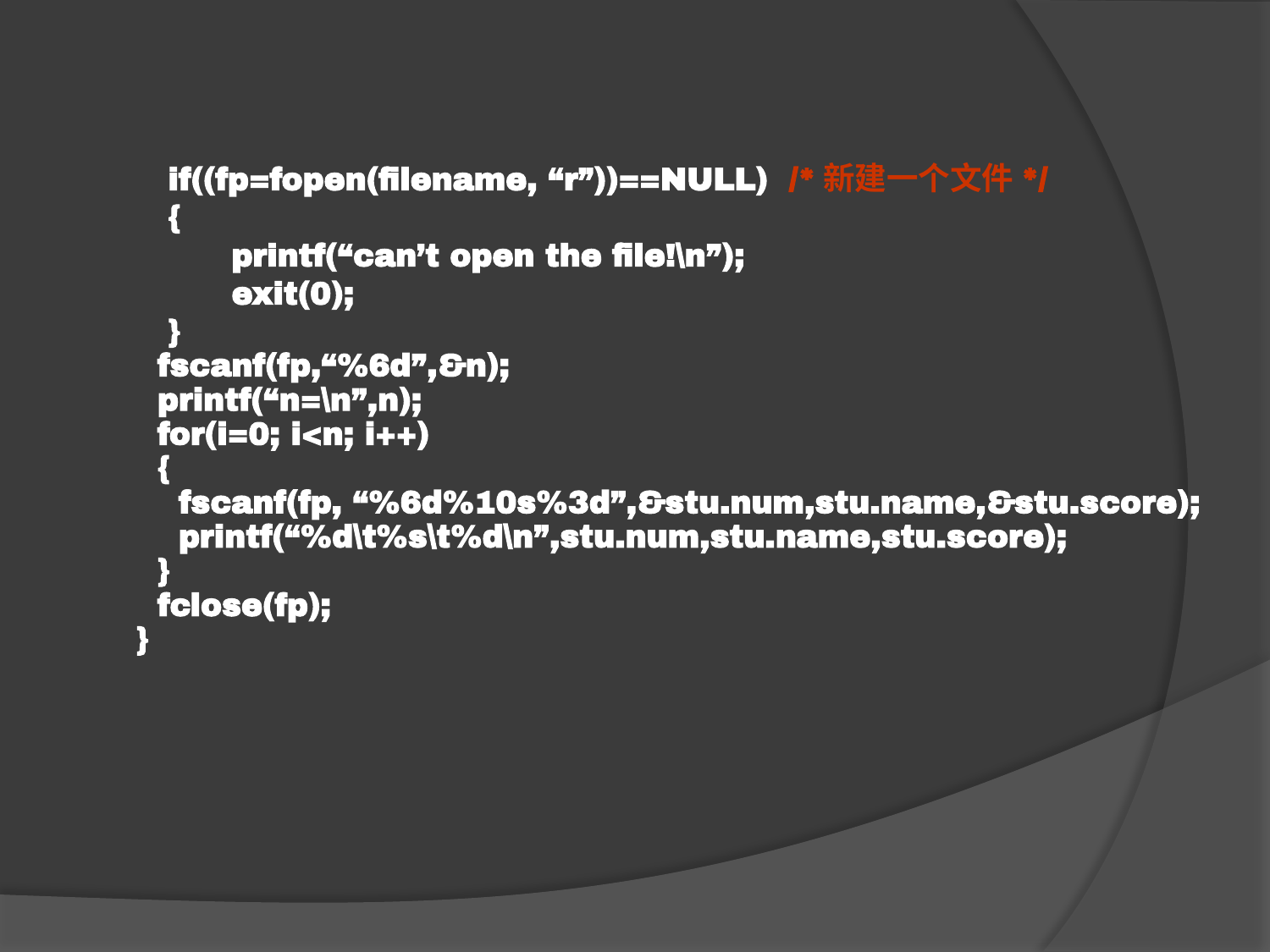

if((fp=fopen(filename, “r”))==NULL)  /*新建一个文件*/
   {
         printf(“can’t open the file!\n”);
         exit(0);
   }
  fscanf(fp,“%6d”,&n);
  printf(“n=\n”,n);
  for(i=0; i<n; i++)
  {
    fscanf(fp, “%6d%10s%3d”,&stu.num,stu.name,&stu.score);
    printf(“%d\t%s\t%d\n”,stu.num,stu.name,stu.score);
  }
  fclose(fp);
}